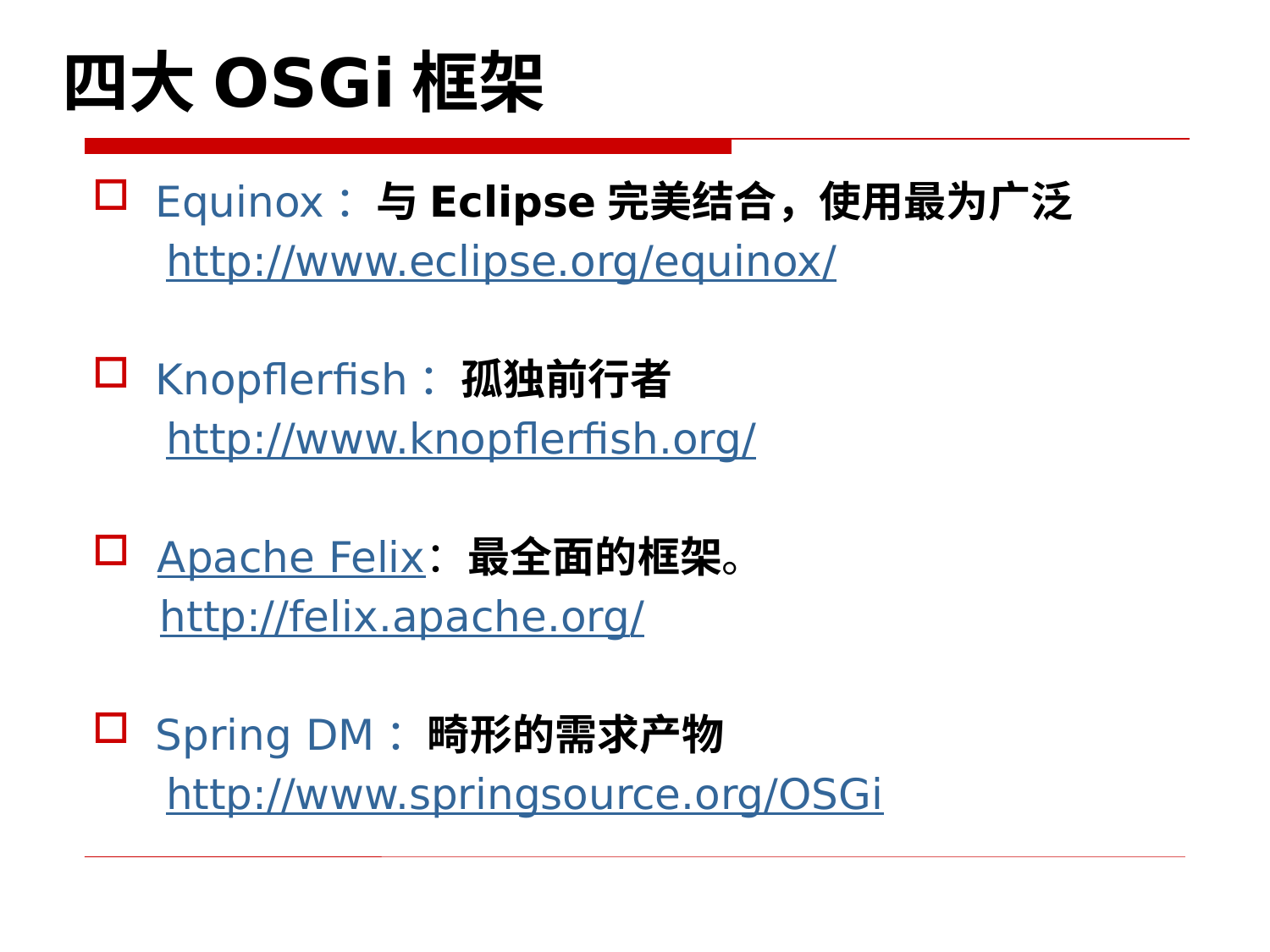

# 四大OSGi框架
Equinox：与Eclipse完美结合，使用最为广泛
     http://www.eclipse.org/equinox/

Knopflerfish：孤独前行者
     http://www.knopflerfish.org/

Apache Felix：最全面的框架。
     http://felix.apache.org/

Spring DM：畸形的需求产物
     http://www.springsource.org/OSGi